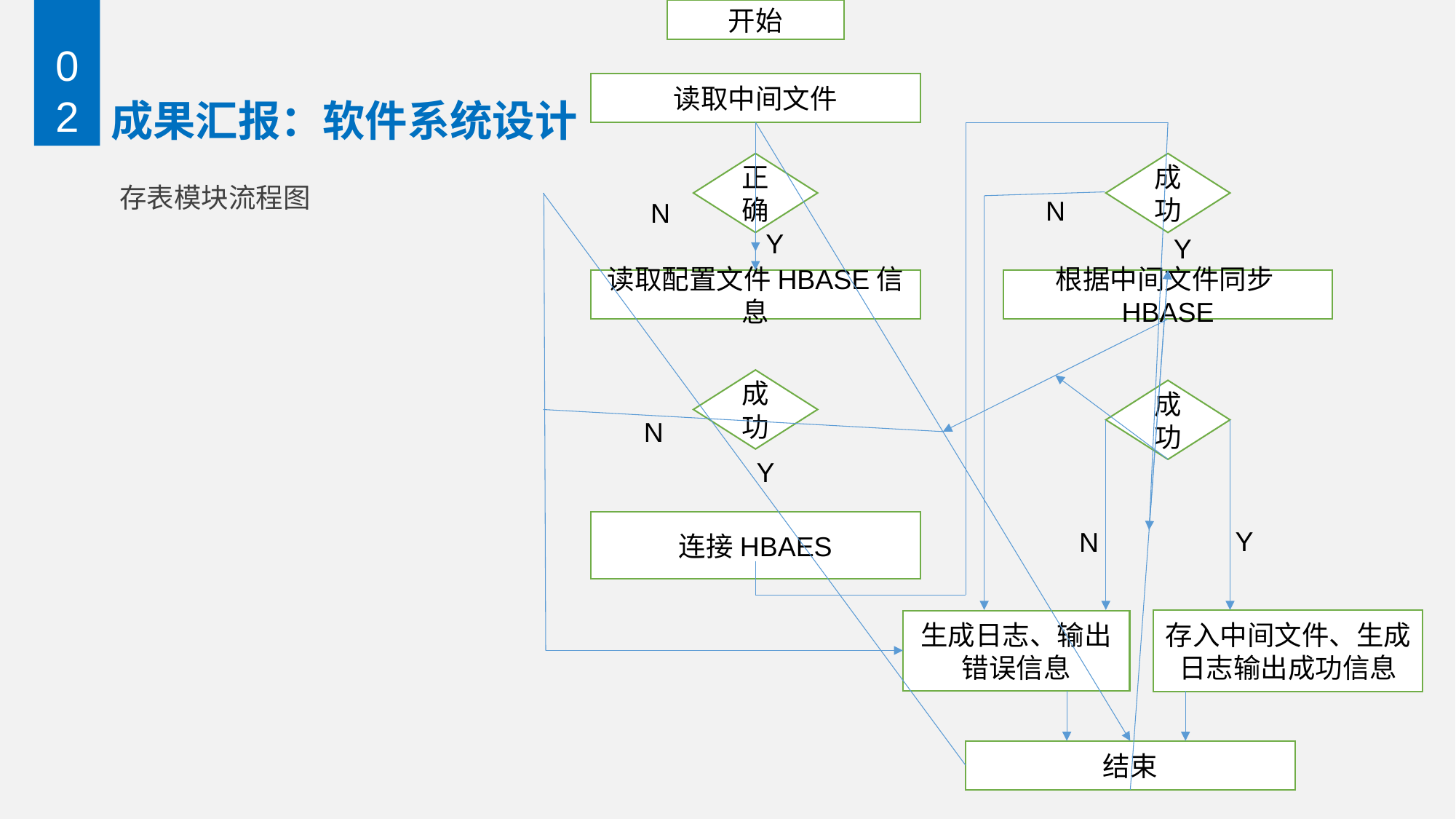

02
开始
# 成果汇报：软件系统设计
读取中间文件
正确
成功
存表模块流程图
N
N
Y
Y
读取配置文件HBASE信息
根据中间文件同步HBASE
成功
成功
N
Y
连接HBAES
Y
N
存入中间文件、生成日志输出成功信息
生成日志、输出错误信息
结束